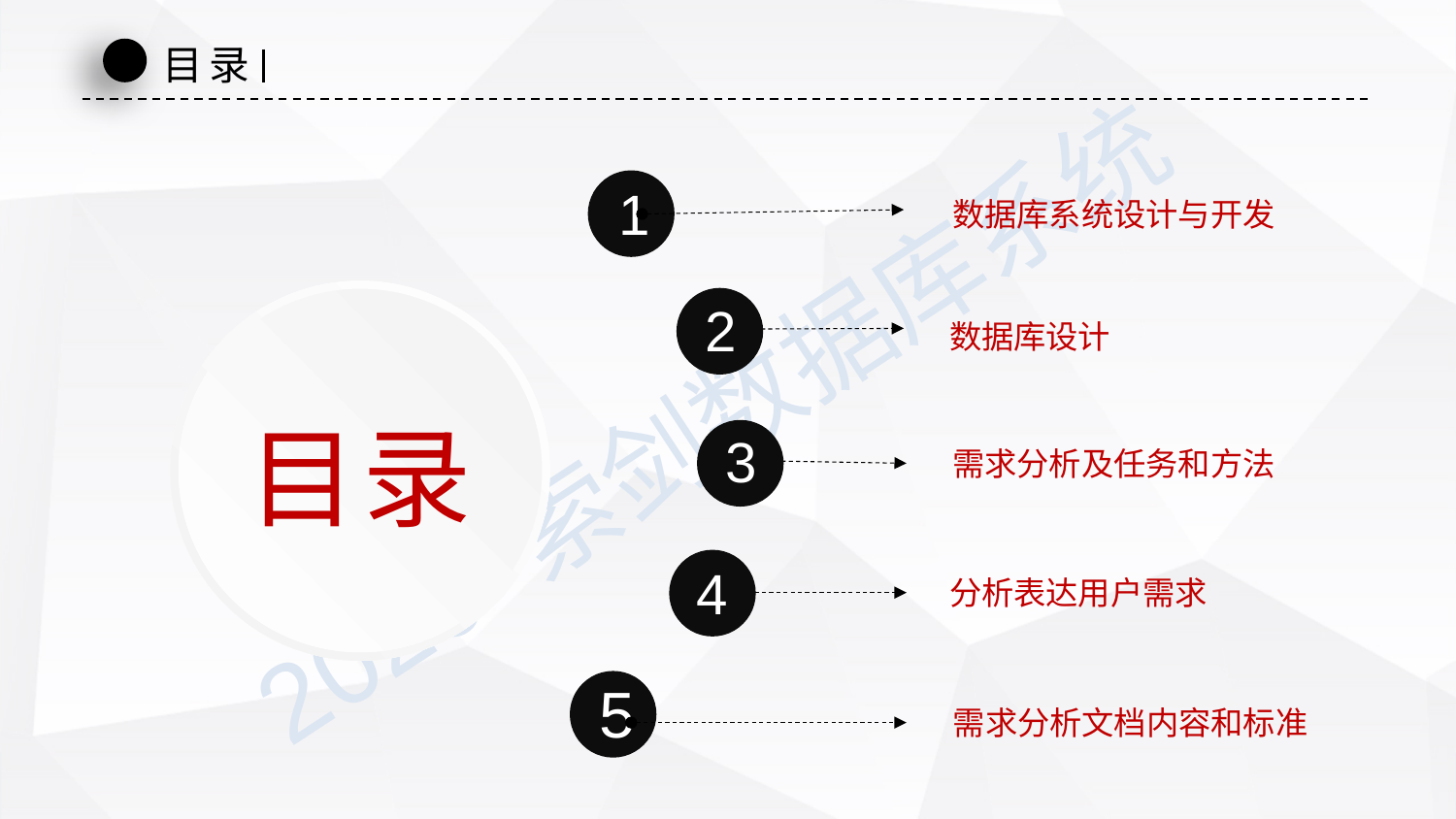

目录

1
数据库系统设计与开发

2
数据库设计
目录
3

需求分析及任务和方法

4
分析表达用户需求
5

需求分析文档内容和标准